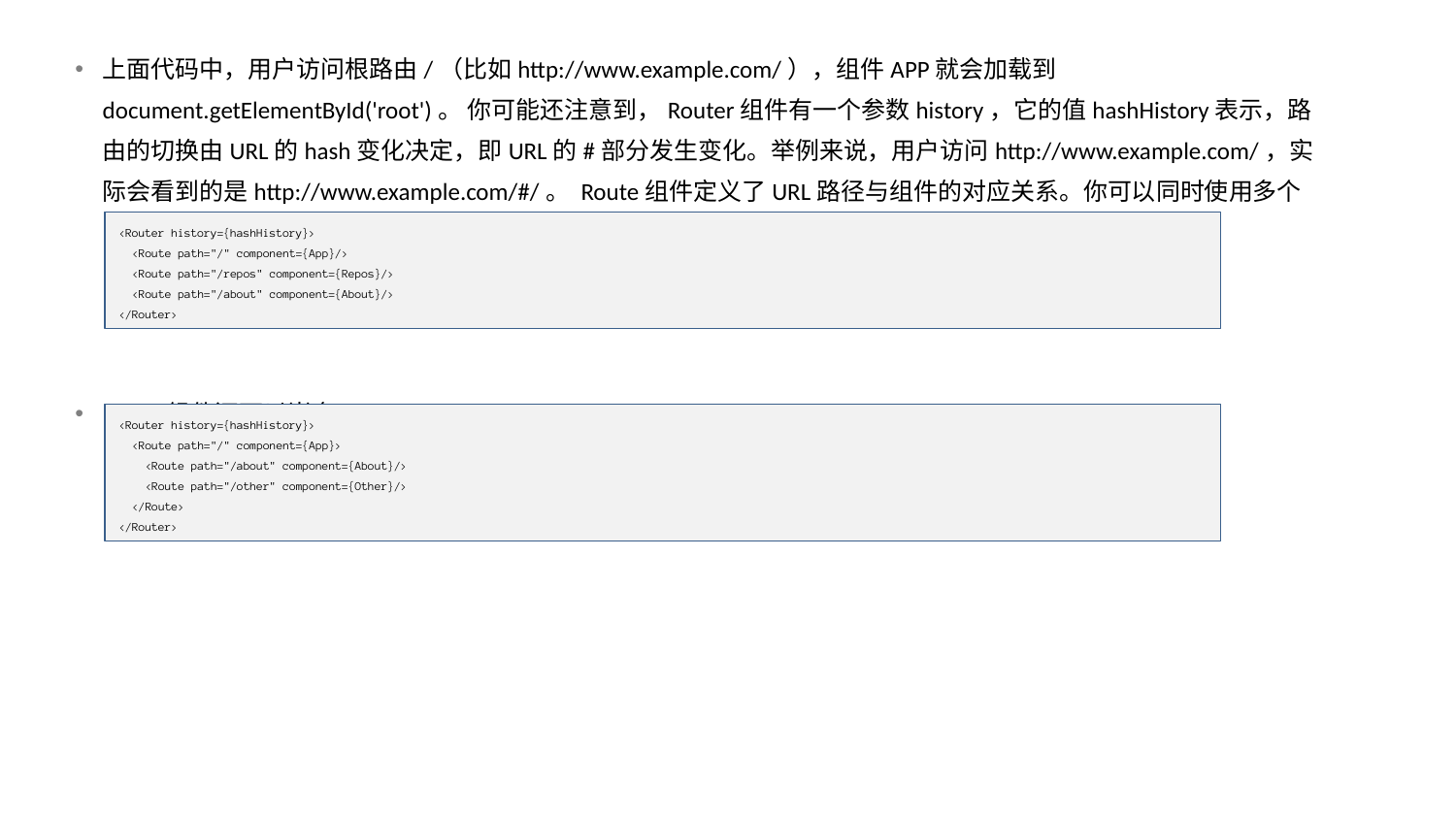

上面代码中，用户访问根路由/（比如http://www.example.com/），组件APP就会加载到document.getElementById('root')。 你可能还注意到，Router组件有一个参数history，它的值hashHistory表示，路由的切换由URL的hash变化决定，即URL的#部分发生变化。举例来说，用户访问http://www.example.com/，实际会看到的是http://www.example.com/#/。 Route组件定义了URL路径与组件的对应关系。你可以同时使用多个Route组件。

Route组件还可以嵌套。

<Router history={hashHistory}>
  <Route path="/" component={App}/>
  <Route path="/repos" component={Repos}/>
  <Route path="/about" component={About}/>
</Router>
<Router history={hashHistory}>
  <Route path="/" component={App}>
    <Route path="/about" component={About}/>
    <Route path="/other" component={Other}/>
  </Route>
</Router>